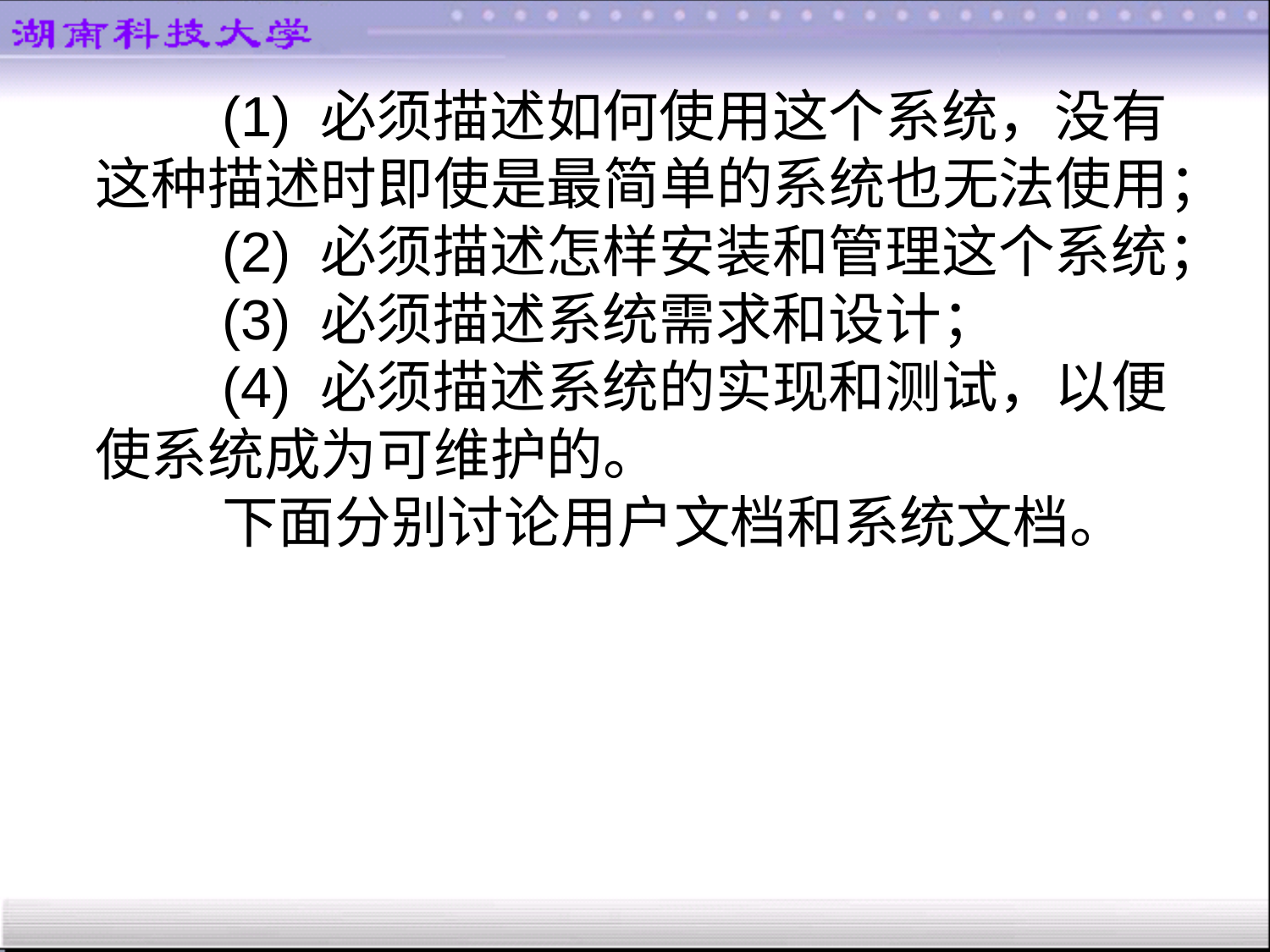

(1) 必须描述如何使用这个系统，没有这种描述时即使是最简单的系统也无法使用；
		(2) 必须描述怎样安装和管理这个系统；
		(3) 必须描述系统需求和设计；
		(4) 必须描述系统的实现和测试，以便使系统成为可维护的。
		下面分别讨论用户文档和系统文档。